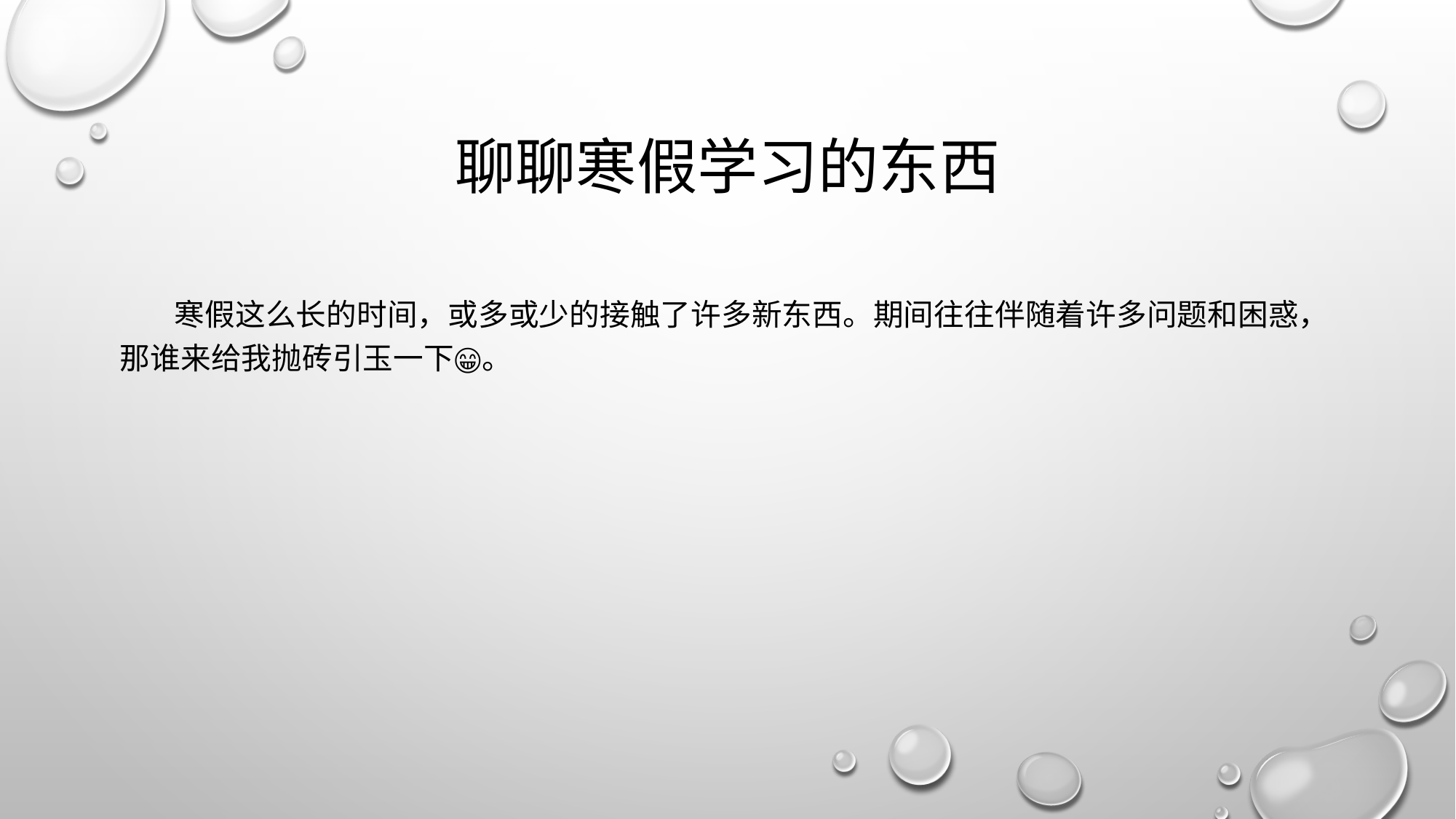

# 聊聊寒假学习的东西
寒假这么长的时间，或多或少的接触了许多新东西。期间往往伴随着许多问题和困惑，那谁来给我抛砖引玉一下😁。